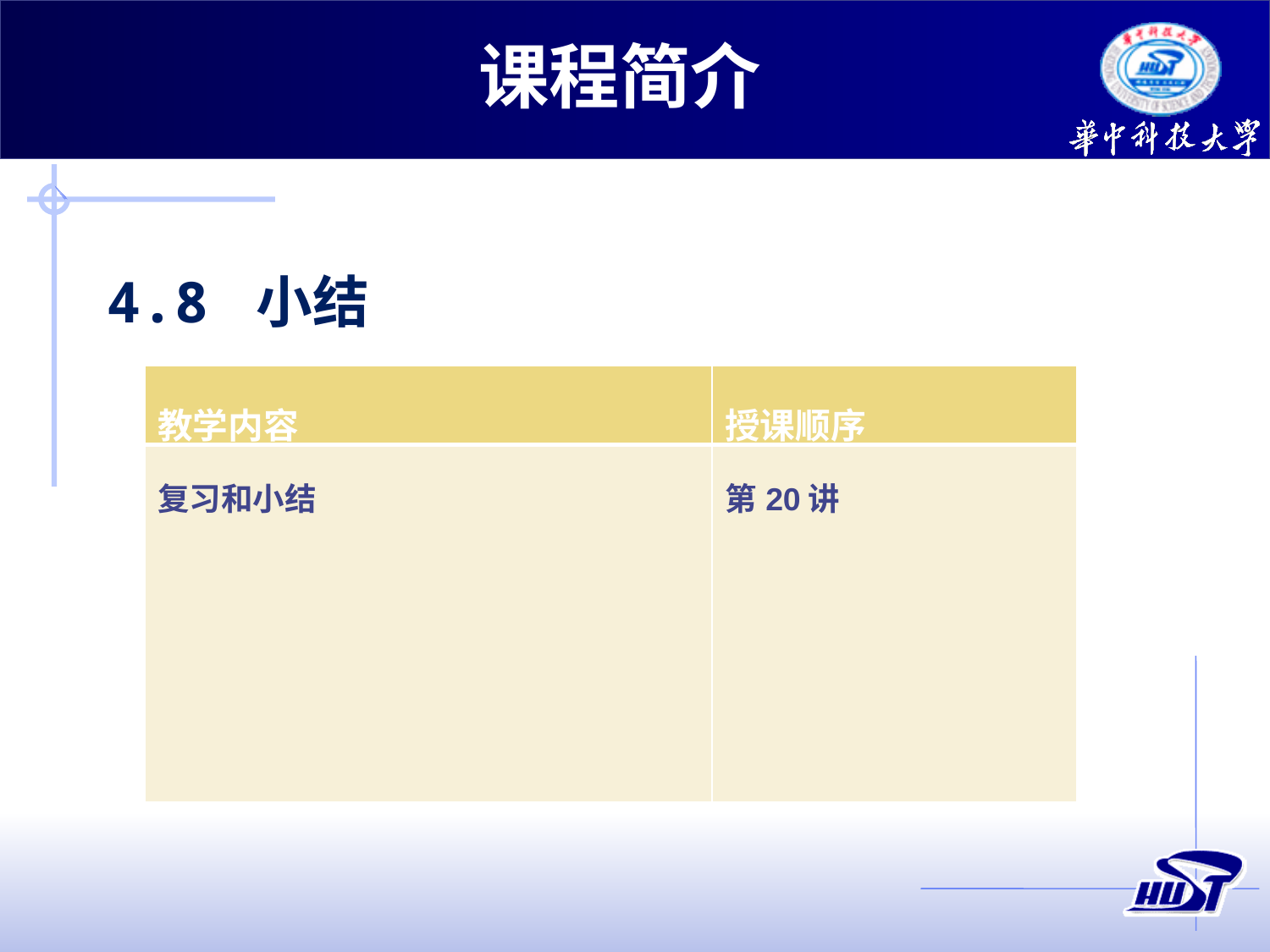

课程简介
4.8 小结

| 教学内容 | 授课顺序 |
| --- | --- |
| 复习和小结 | 第20讲 |